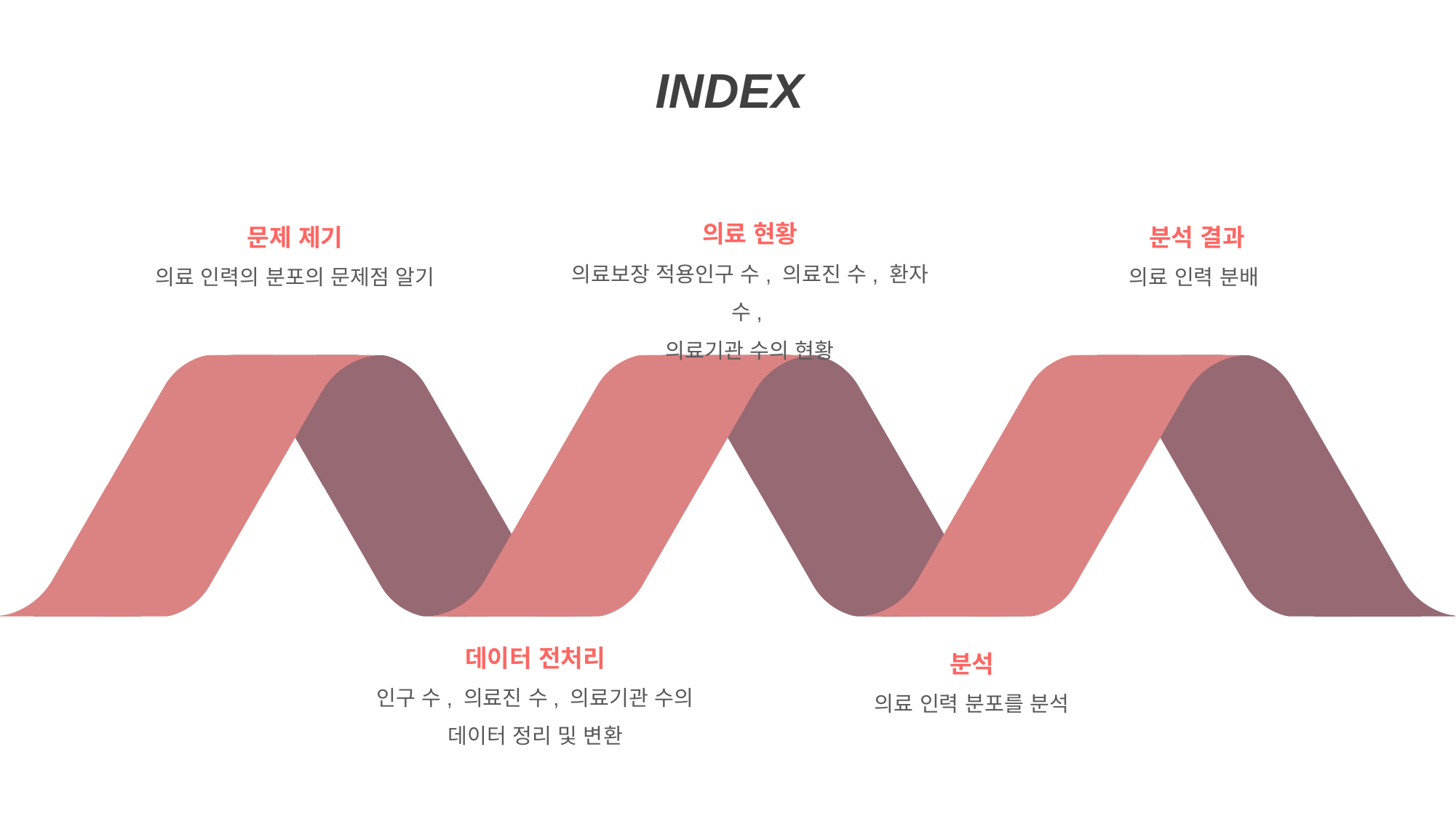

INDEX
의료 현황
의료보장 적용인구 수, 의료진 수, 환자 수,
의료기관 수의 현황
문제 제기
의료 인력의 분포의 문제점 알기
분석 결과
의료 인력 분배

데이터 전처리
인구 수, 의료진 수, 의료기관 수의
데이터 정리 및 변환
분석
의료 인력 분포를 분석